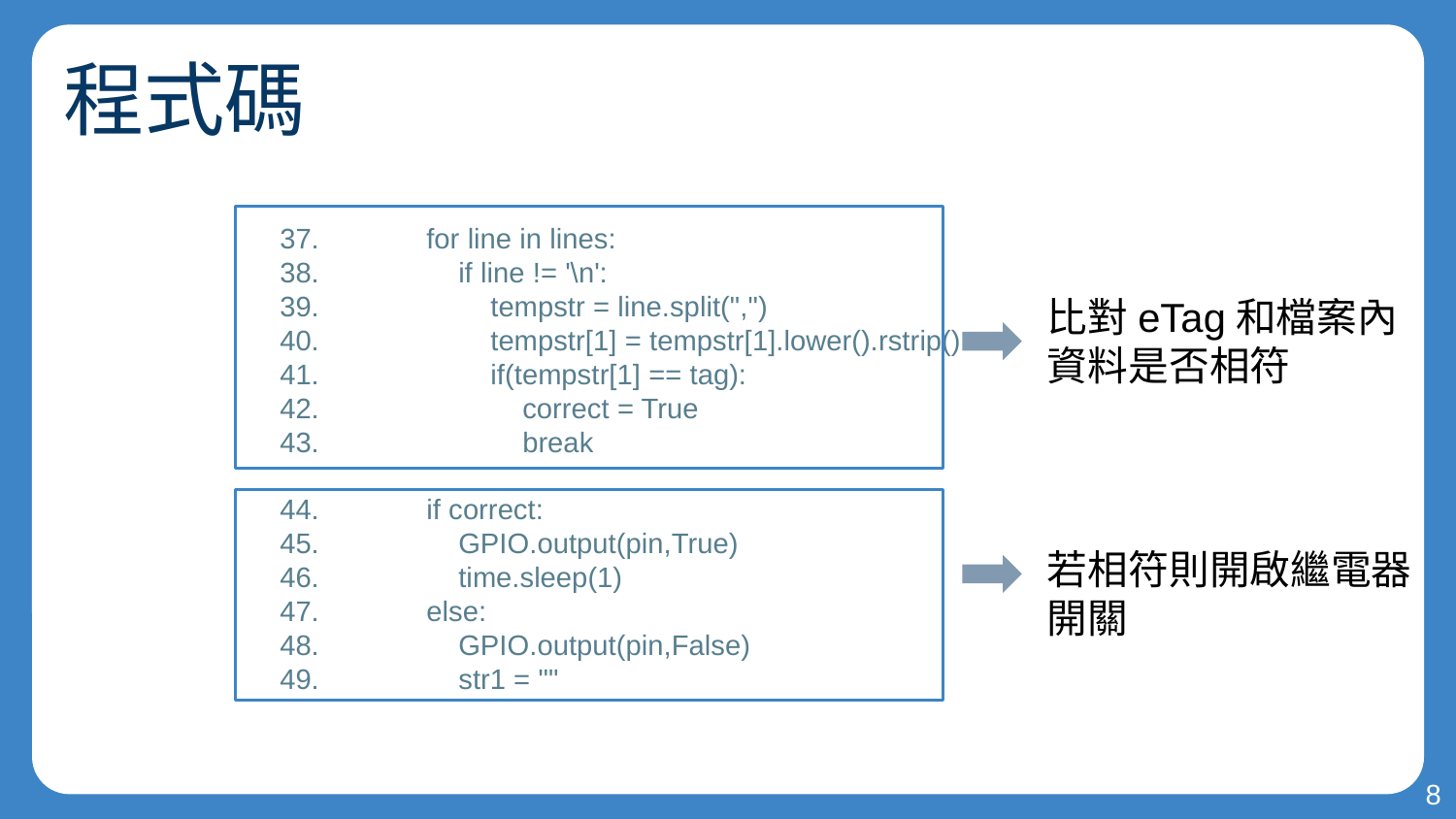

# 程式碼

            for line in lines:
                if line != '\n':
                    tempstr = line.split(",")
                    tempstr[1] = tempstr[1].lower().rstrip()
                    if(tempstr[1] == tag):
                        correct = True
                        break

            if correct:
                GPIO.output(pin,True)
                time.sleep(1)
            else:
                GPIO.output(pin,False)
                str1 = ""
比對eTag和檔案內
資料是否相符

若相符則開啟繼電器開關

8